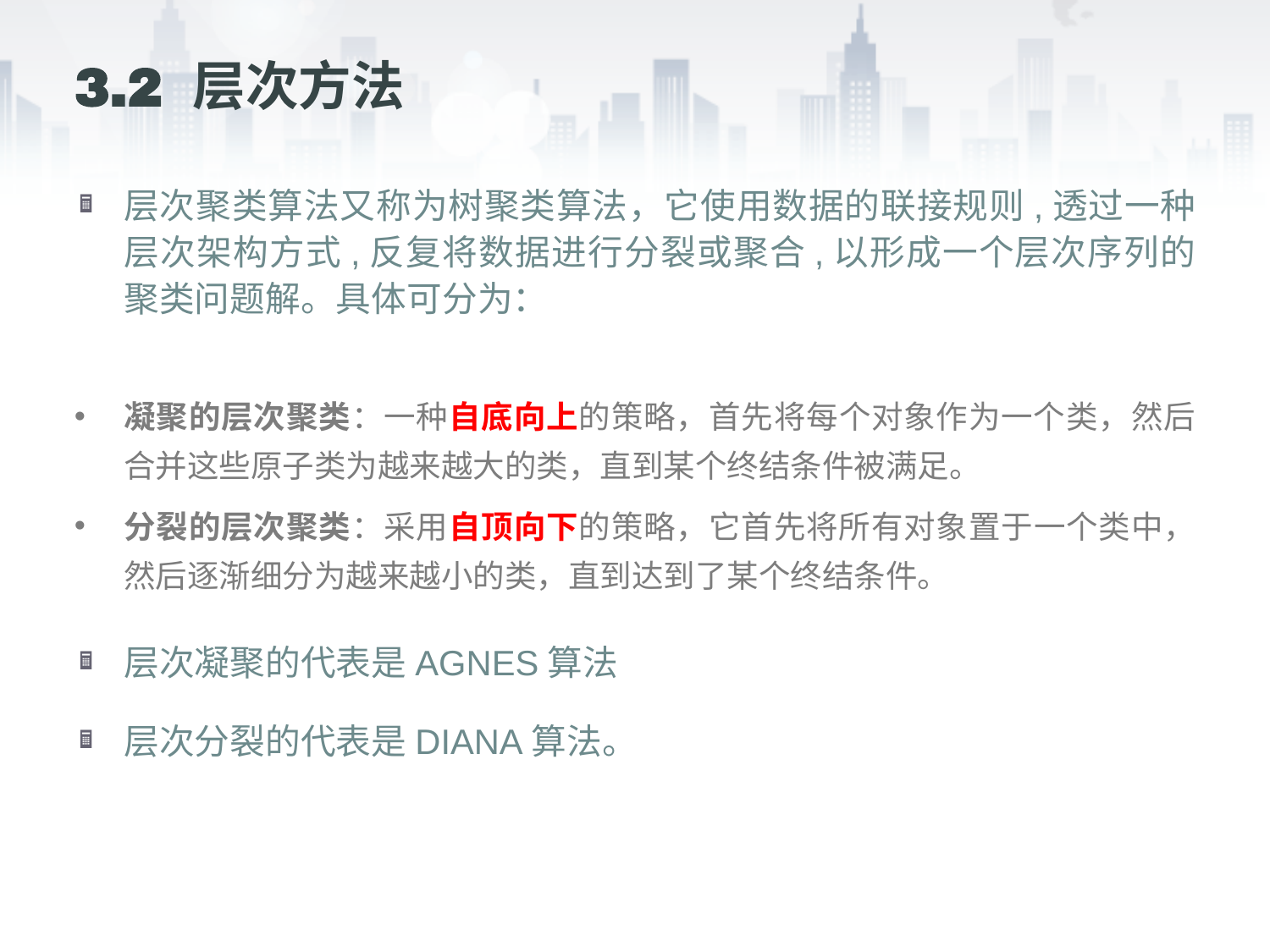

# 3.2 层次方法
层次聚类算法又称为树聚类算法，它使用数据的联接规则,透过一种层次架构方式,反复将数据进行分裂或聚合,以形成一个层次序列的聚类问题解。具体可分为：

凝聚的层次聚类：一种自底向上的策略，首先将每个对象作为一个类，然后合并这些原子类为越来越大的类，直到某个终结条件被满足。
分裂的层次聚类：采用自顶向下的策略，它首先将所有对象置于一个类中，然后逐渐细分为越来越小的类，直到达到了某个终结条件。
层次凝聚的代表是AGNES算法
层次分裂的代表是DIANA算法。